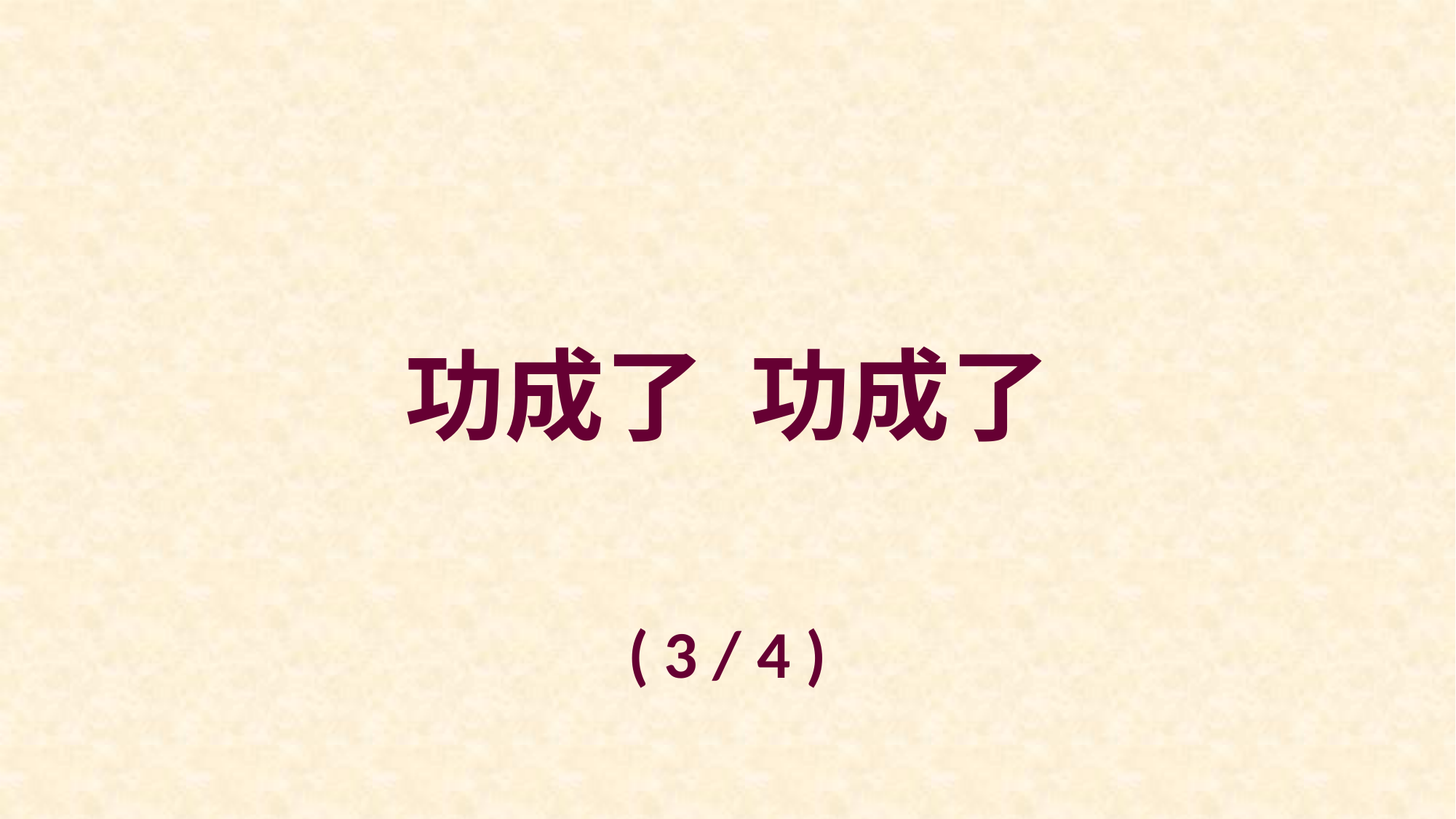

功成了  功成了
( 3 / 4 )